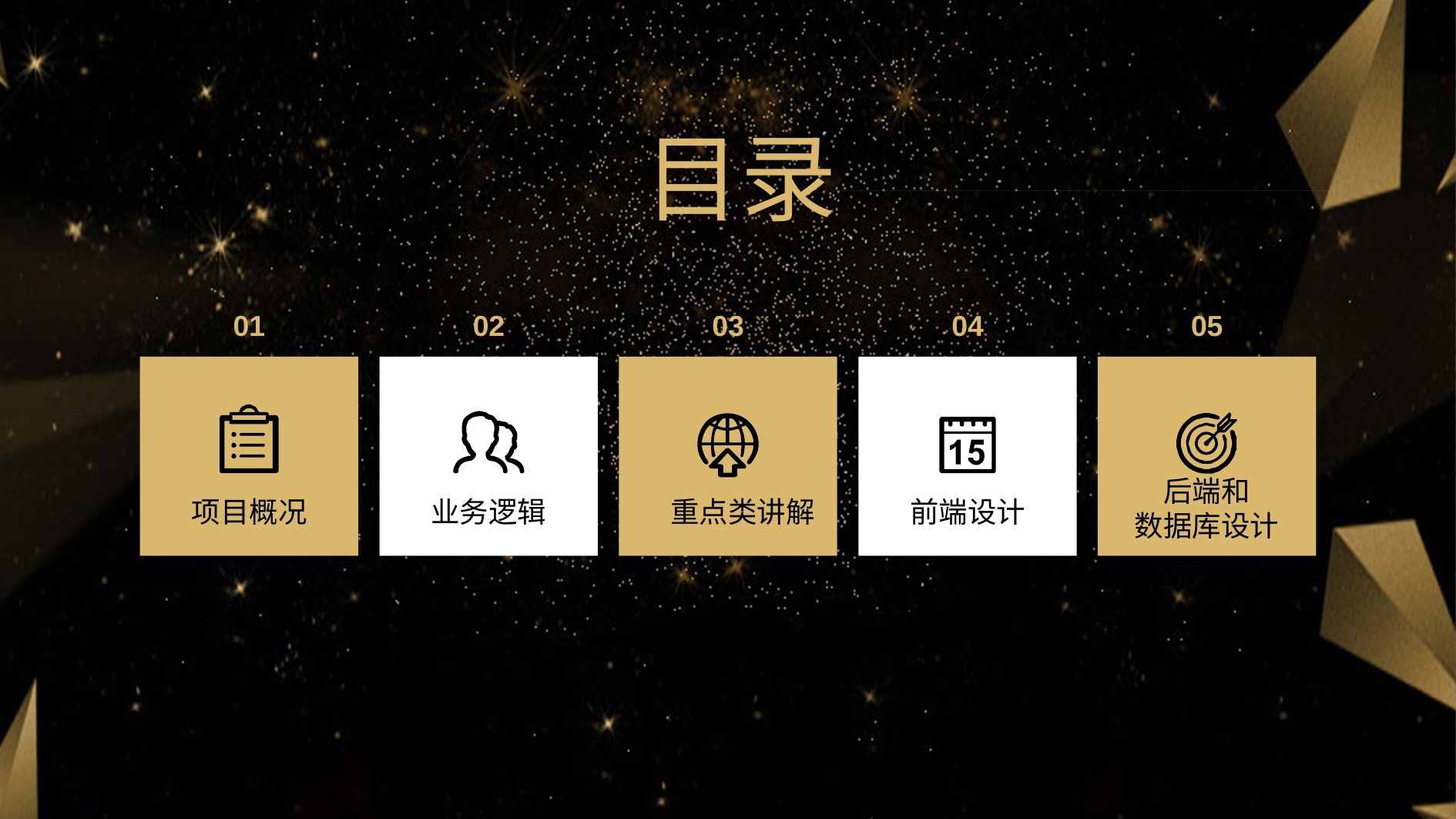

目录

01
02
03
04
05

后端和
数据库设计
项目概况
业务逻辑
重点类讲解
前端设计